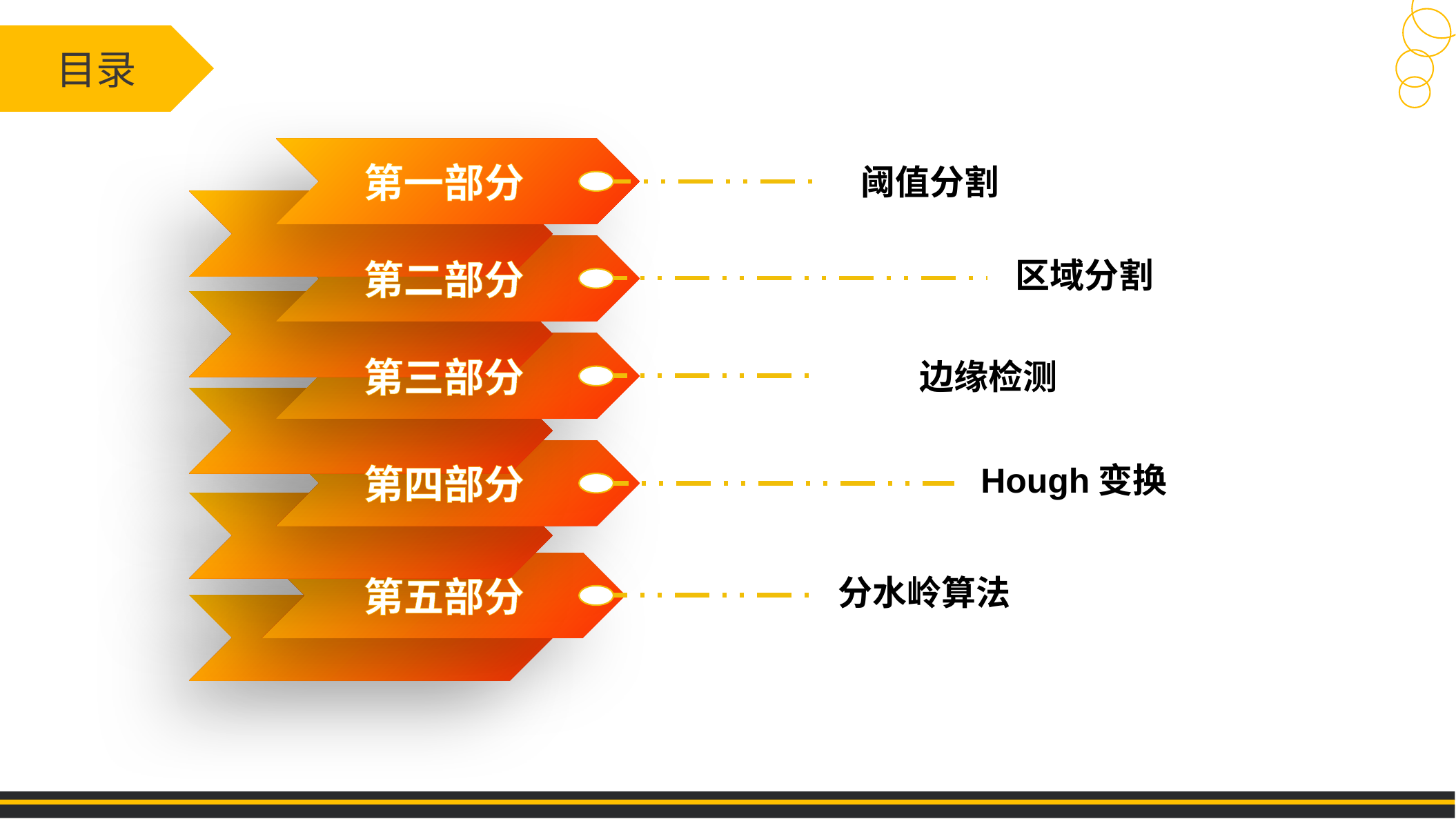

目录

第一部分
阈值分割

区域分割
第二部分

第三部分
边缘检测

Hough变换
第四部分

分水岭算法
第五部分